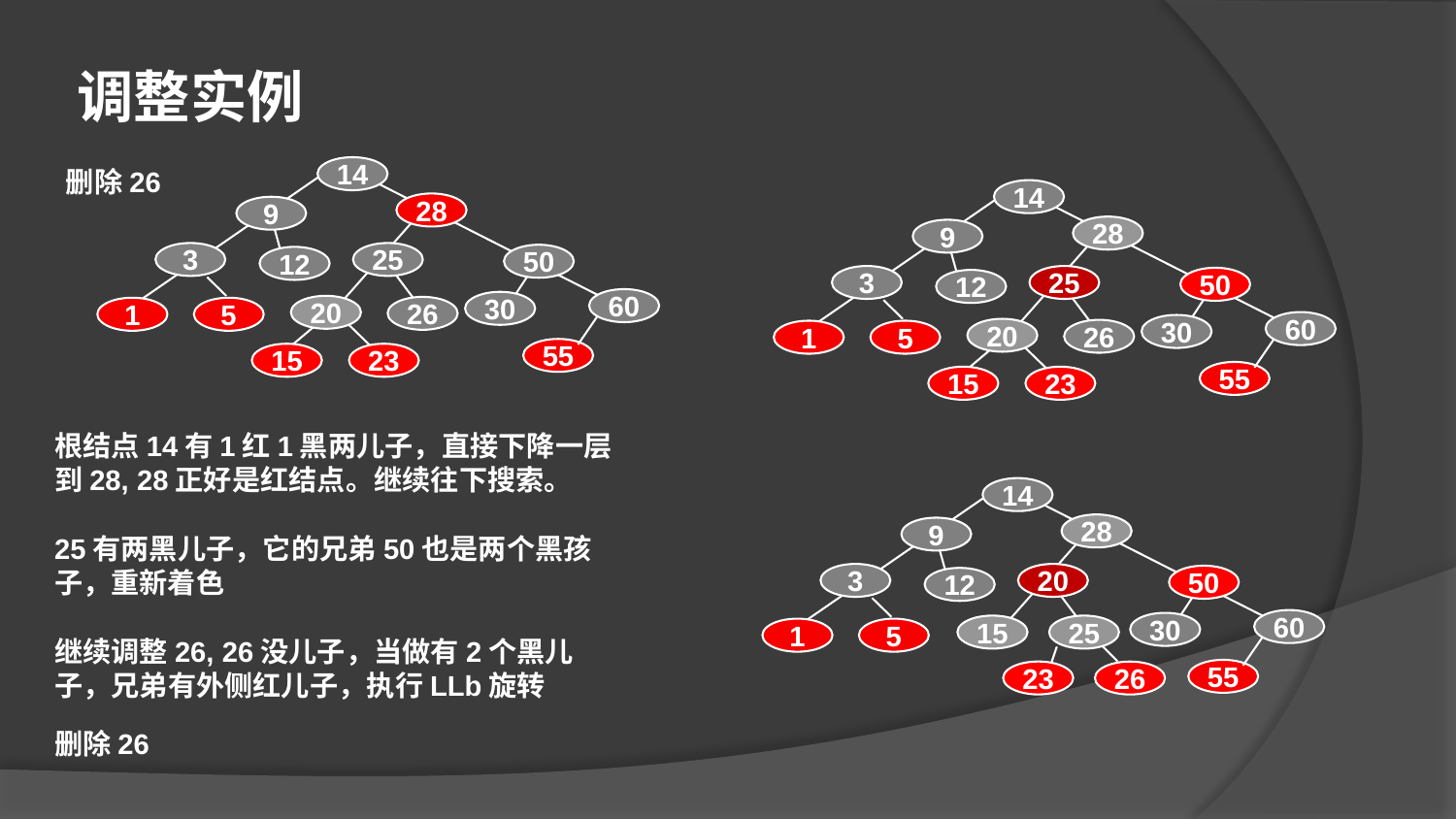

调整实例
删除26
14

28
9

3
25
50
12

60
30
20
26
1
5

55
15
23
14

28
9

3
25
50
12

60
30
20
26
1
5

55
15
23
根结点14有1红1黑两儿子，直接下降一层到28, 28正好是红结点。继续往下搜索。
14

28
9

3
20
50
12

60
30
15
25
1
5

55
23
25有两黑儿子，它的兄弟50也是两个黑孩子，重新着色
继续调整26, 26没儿子，当做有2个黑儿子，兄弟有外侧红儿子，执行LLb旋转

26
删除26